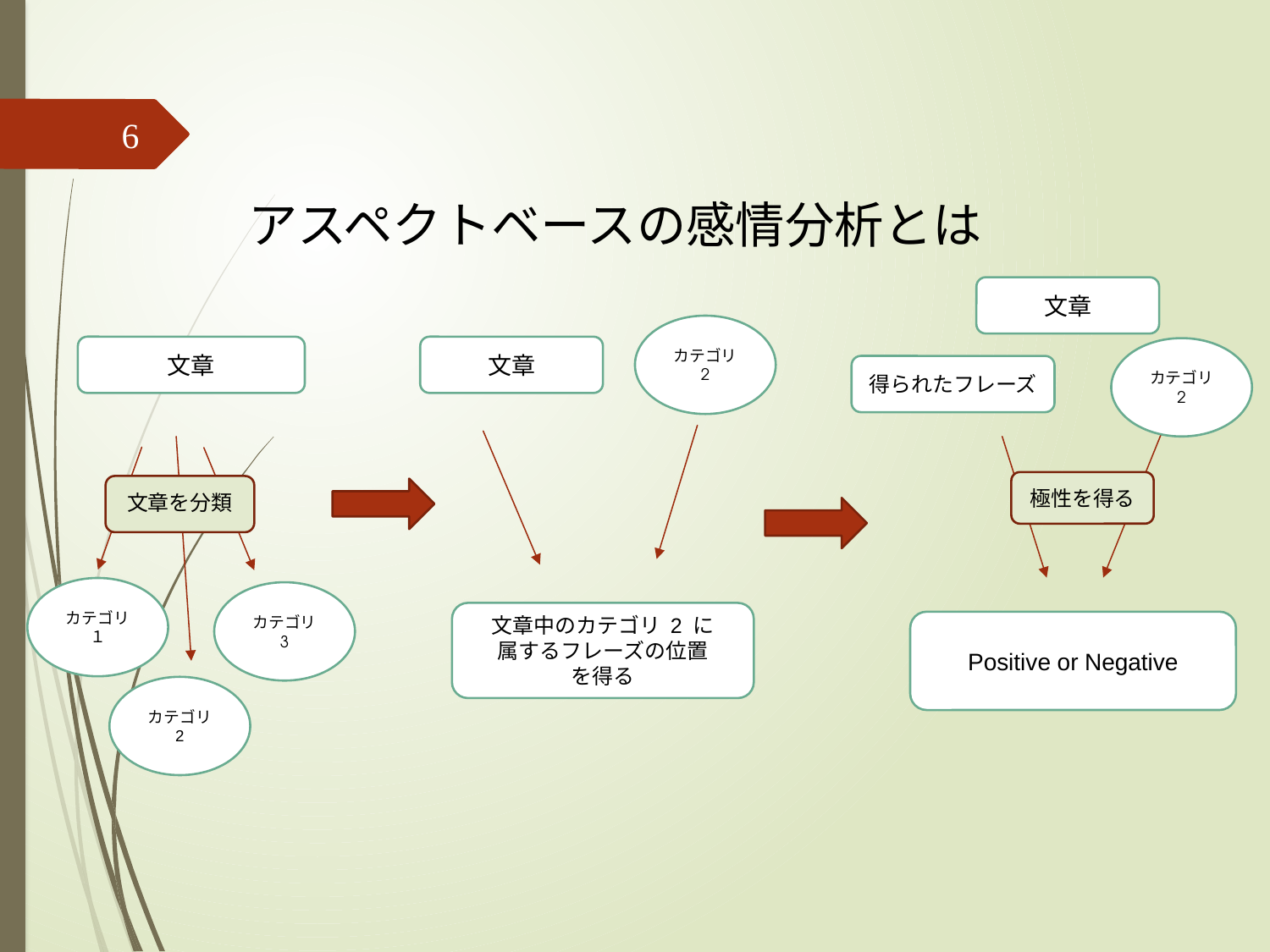

6

アスペクトベースの感情分析とは

文章
カテゴリ
2
文章
文章
カテゴリ
2
得られたフレーズ
極性を得る

文章を分類

カテゴリ
１
カテゴリ
3
文章中のカテゴリ 2 に
属するフレーズの位置
を得る
Positive or Negative
カテゴリ
2